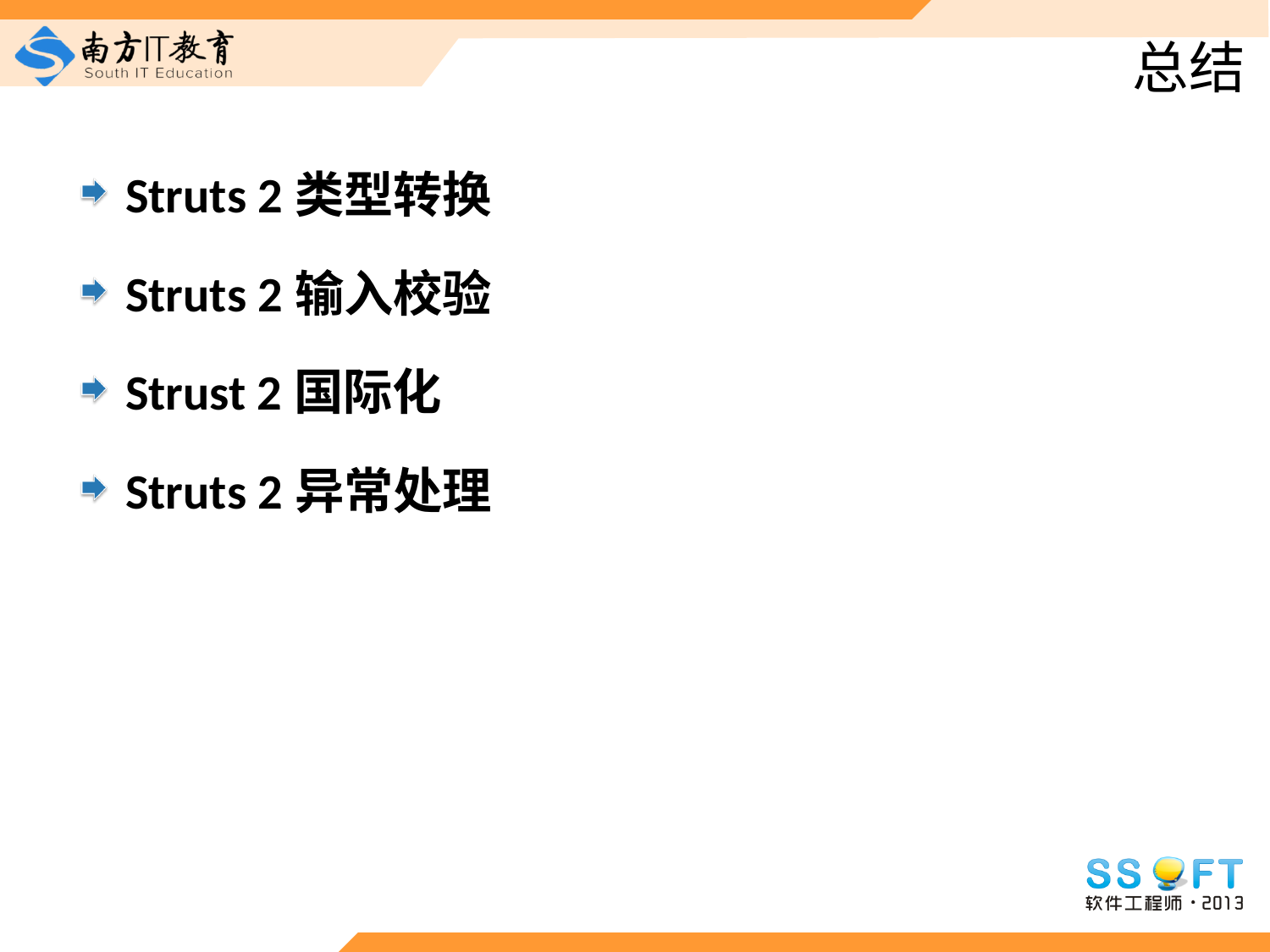

# 总结
Struts 2类型转换
Struts 2输入校验
Strust 2国际化
Struts 2异常处理